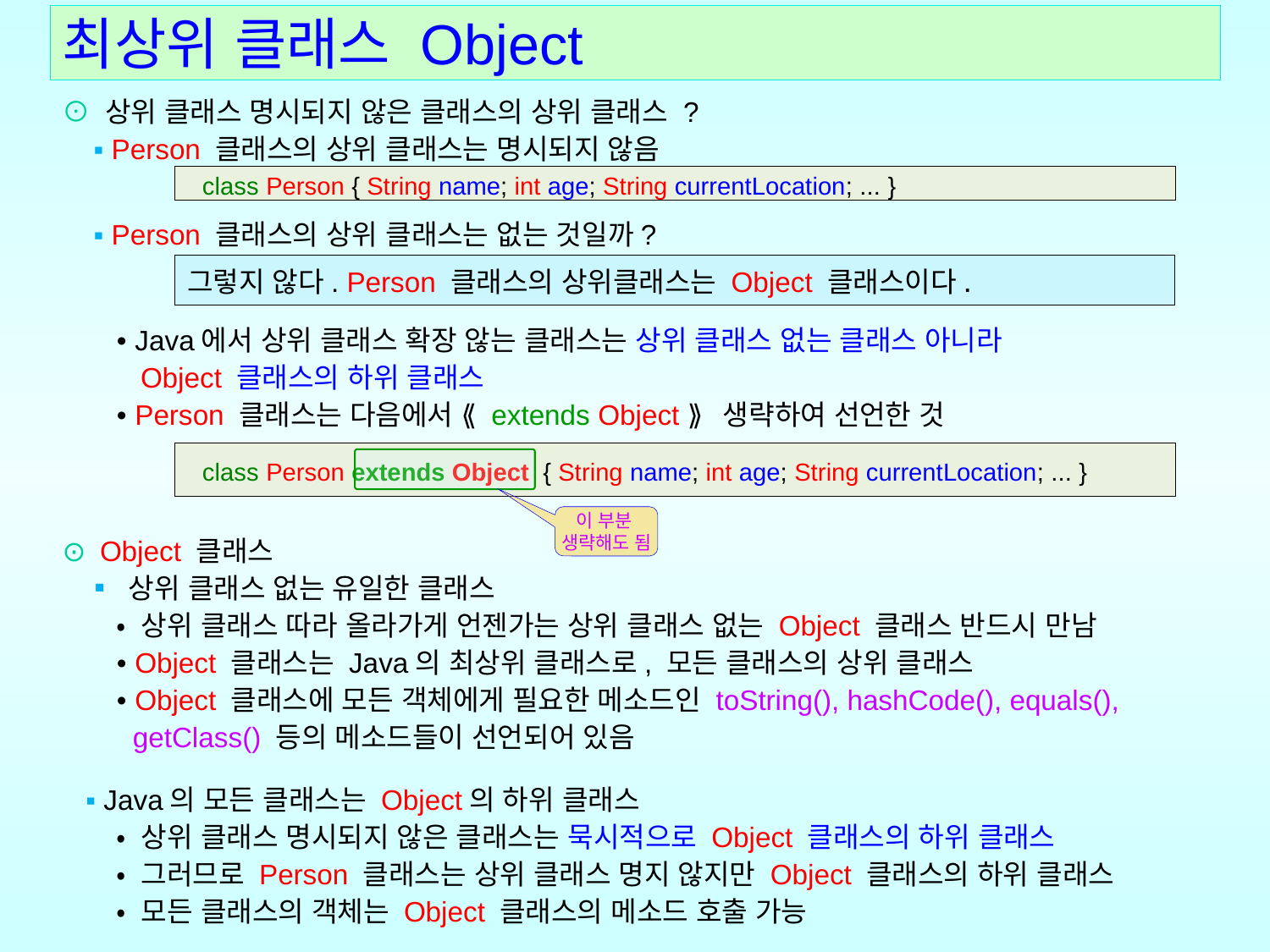

# 최상위 클래스 Object
⊙ 상위 클래스 명시되지 않은 클래스의 상위 클래스 ?
    ▪ Person 클래스의 상위 클래스는 명시되지 않음

    ▪ Person 클래스의 상위 클래스는 없는 것일까?

       • Java에서 상위 클래스 확장 않는 클래스는 상위 클래스 없는 클래스 아니라
          Object 클래스의 하위 클래스
       • Person 클래스는 다음에서 ⟪ extends Object ⟫ 생략하여 선언한 것

⊙ Object 클래스
   ▪ 상위 클래스 없는 유일한 클래스
       • 상위 클래스 따라 올라가게 언젠가는 상위 클래스 없는 Object 클래스 반드시 만남
       • Object 클래스는 Java의 최상위 클래스로, 모든 클래스의 상위 클래스
       • Object 클래스에 모든 객체에게 필요한 메소드인 toString(), hashCode(), equals(),
         getClass() 등의 메소드들이 선언되어 있음

   ▪ Java의 모든 클래스는 Object의 하위 클래스
       • 상위 클래스 명시되지 않은 클래스는 묵시적으로 Object 클래스의 하위 클래스
       • 그러므로 Person 클래스는 상위 클래스 명지 않지만 Object 클래스의 하위 클래스
       • 모든 클래스의 객체는 Object 클래스의 메소드 호출 가능
class Person { String name; int age; String currentLocation; ... }
그렇지 않다. Person 클래스의 상위클래스는 Object 클래스이다.
class Person extends Object  { String name; int age; String currentLocation; ... }

이 부분
생략해도 됨